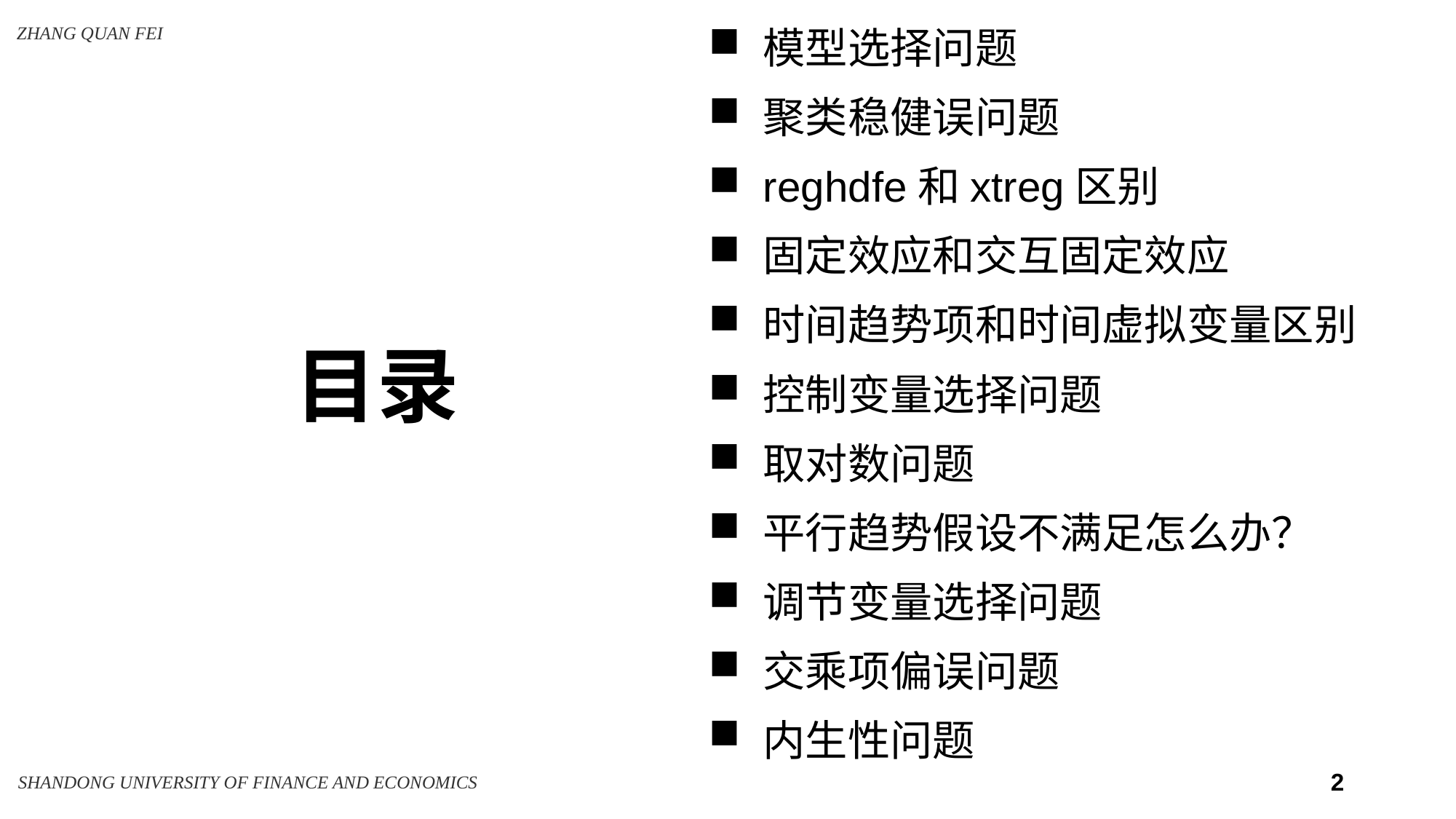

模型选择问题
聚类稳健误问题
reghdfe和xtreg区别
固定效应和交互固定效应
时间趋势项和时间虚拟变量区别
控制变量选择问题
取对数问题
平行趋势假设不满足怎么办？
调节变量选择问题
交乘项偏误问题
内生性问题
目录
2